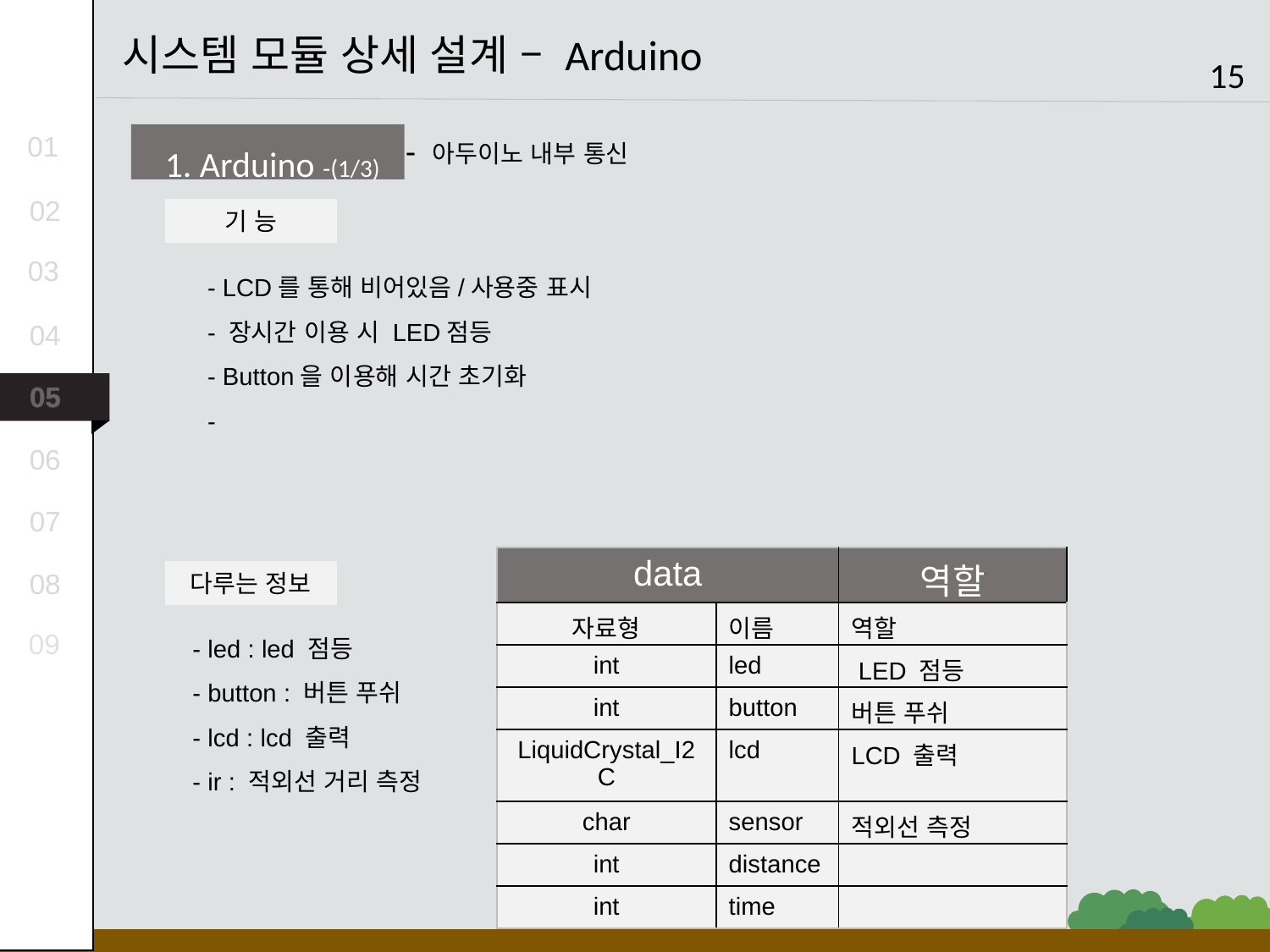

시스템 모듈 상세 설계 – Arduino
15
1. Arduino -(1/3)
01

- 아두이노 내부 통신
02
기 능
다루는 정보
03
- LCD를 통해 비어있음/사용중 표시
- 장시간 이용 시 LED점등
- Button을 이용해 시간 초기화
-

04
05

06
07
| data |  | 역할 |
| --- | --- | --- |
| 자료형 | 이름 | 역할 |
| int | led | LED 점등 |
| int | button | 버튼 푸쉬 |
| LiquidCrystal\_I2C | lcd | LCD 출력 |
| char | sensor | 적외선 측정 |
| int | distance |  |
| int | time |  |
08
- led : led 점등
- button : 버튼 푸쉬
- lcd : lcd 출력
- ir : 적외선 거리 측정
09